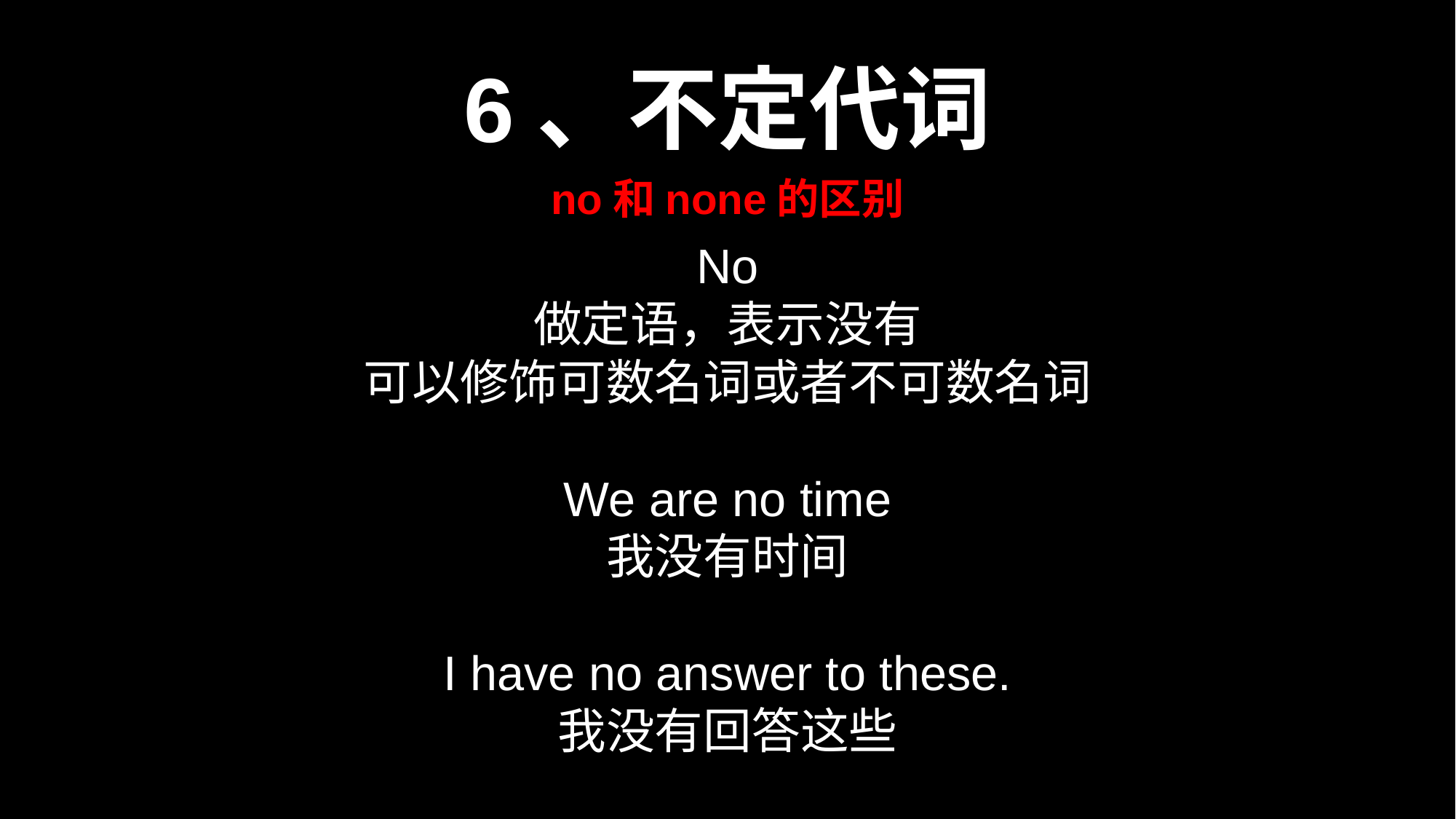

6、不定代词
no和none的区别
No
做定语，表示没有
可以修饰可数名词或者不可数名词

We are no time
我没有时间

I have no answer to these.
我没有回答这些